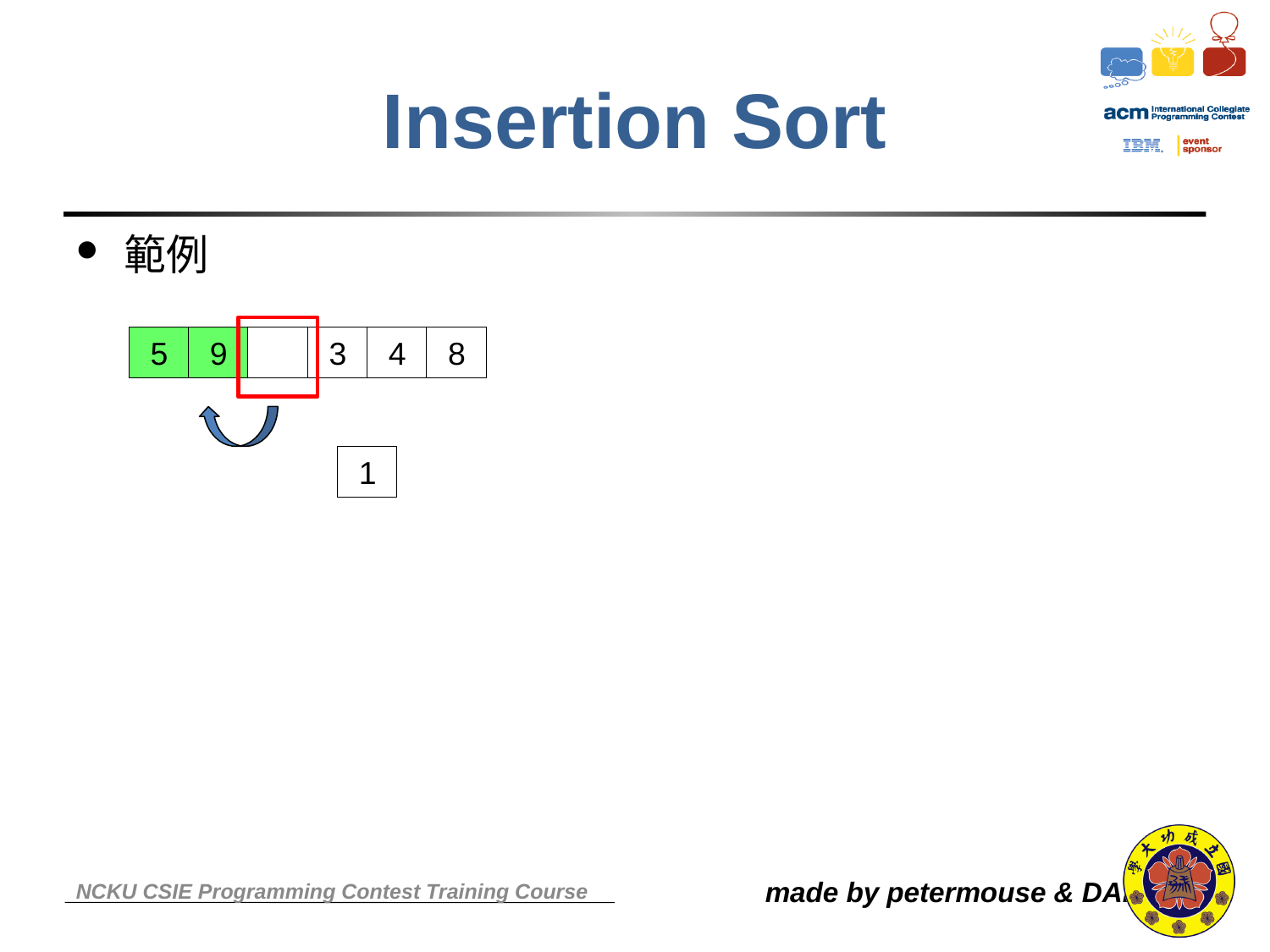

Insertion Sort
範例

 5
 9

 3
 4
 8

 1